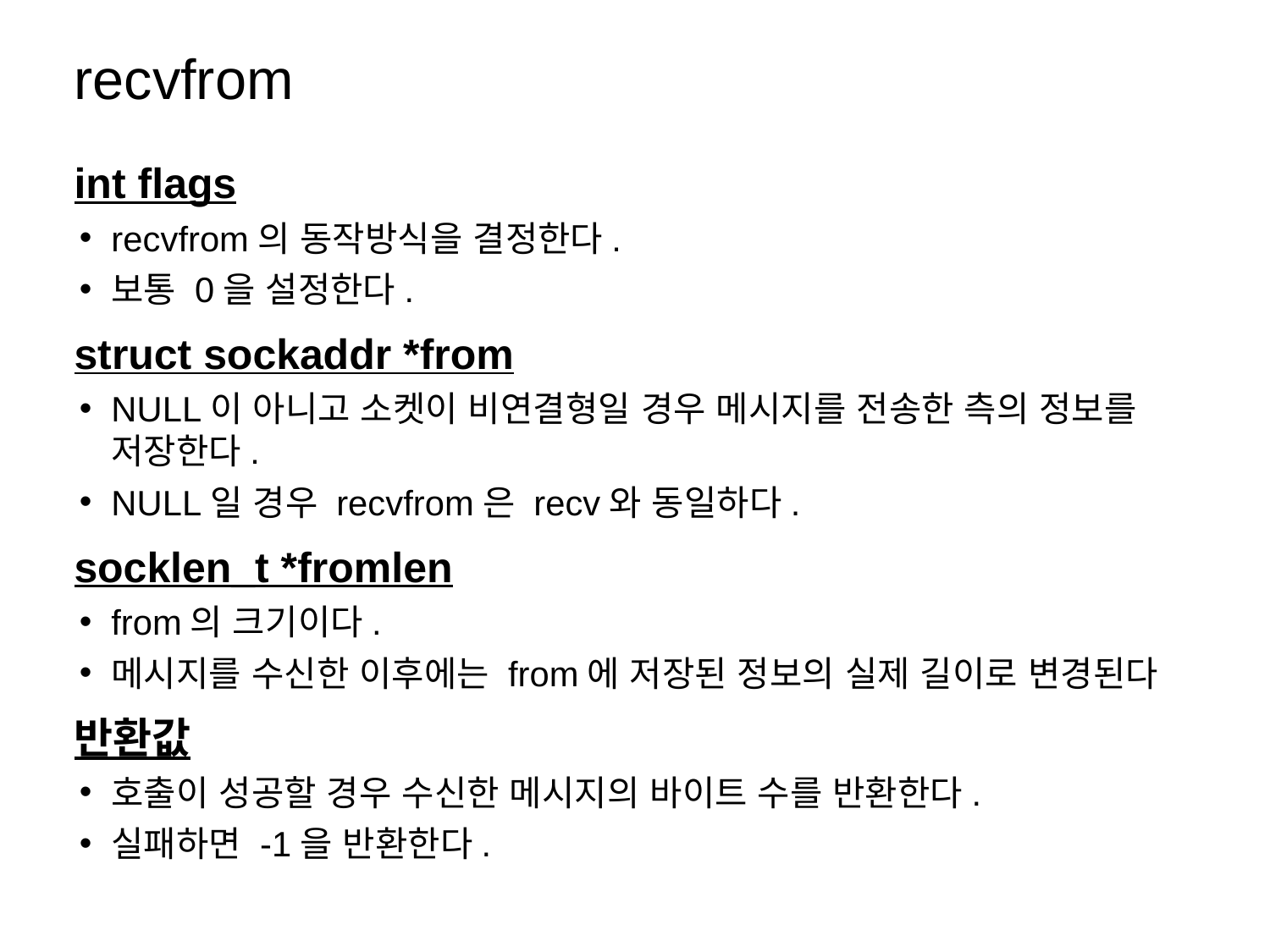

# recvfrom
int flags
recvfrom의 동작방식을 결정한다.
보통 0을 설정한다.
struct sockaddr *from
NULL이 아니고 소켓이 비연결형일 경우 메시지를 전송한 측의 정보를 저장한다.
NULL일 경우 recvfrom은 recv와 동일하다.
socklen_t *fromlen
from의 크기이다.
메시지를 수신한 이후에는 from에 저장된 정보의 실제 길이로 변경된다
반환값
호출이 성공할 경우 수신한 메시지의 바이트 수를 반환한다.
실패하면 -1을 반환한다.